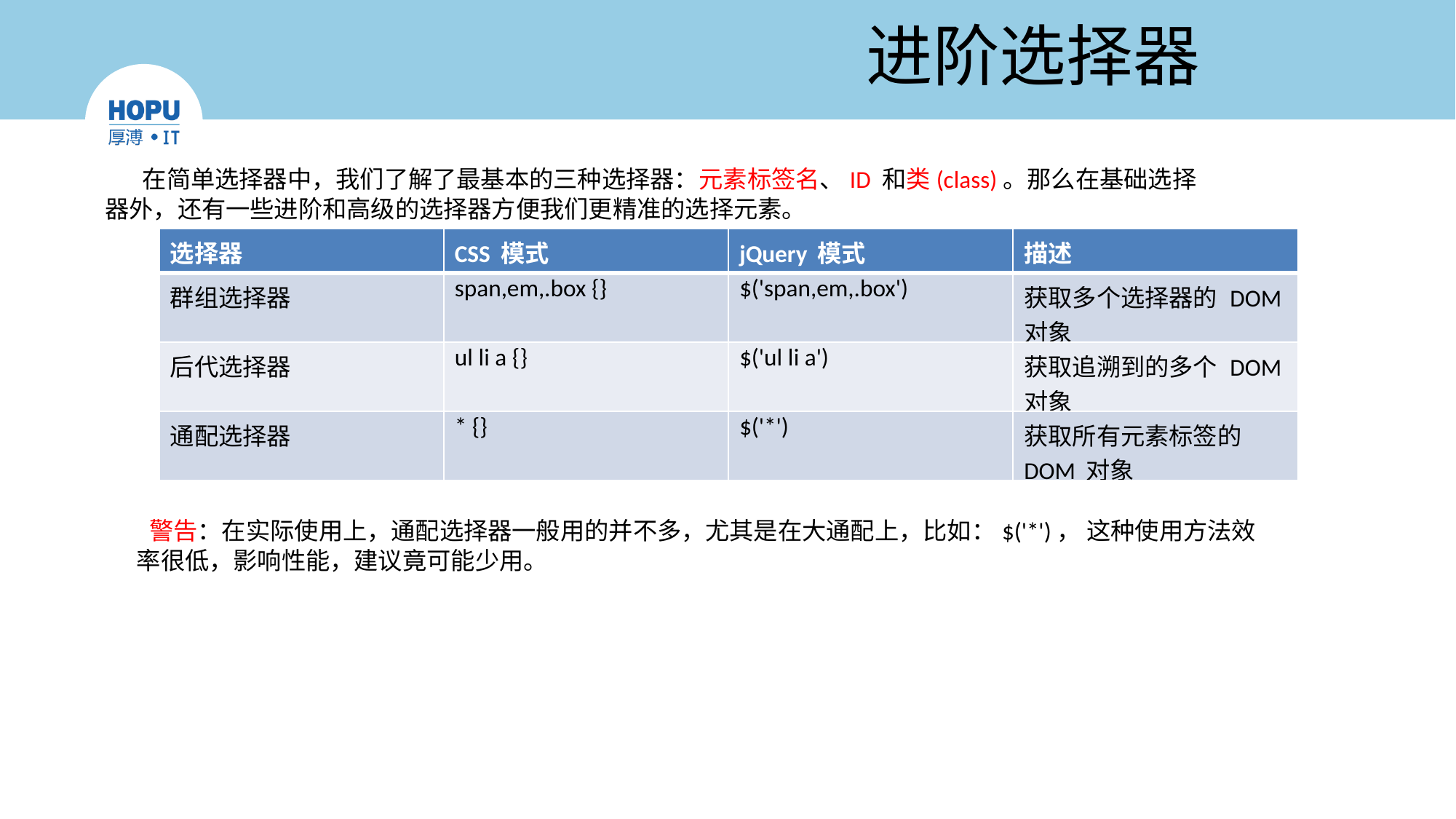

# 进阶选择器
     在简单选择器中，我们了解了最基本的三种选择器：元素标签名、ID 和类(class)。那么在基础选择器外，还有一些进阶和高级的选择器方便我们更精准的选择元素。

| 选择器 | CSS 模式 | jQuery 模式 | 描述 |
| --- | --- | --- | --- |
| 群组选择器 | span,em,.box {} | $('span,em,.box') | 获取多个选择器的 DOM 对象 |
| 后代选择器 | ul li a {} | $('ul li a') | 获取追溯到的多个 DOM 对象 |
| 通配选择器 | \* {} | $('\*') | 获取所有元素标签的 DOM 对象 |
 警告：在实际使用上，通配选择器一般用的并不多，尤其是在大通配上，比如：$('*')， 这种使用方法效率很低，影响性能，建议竟可能少用。